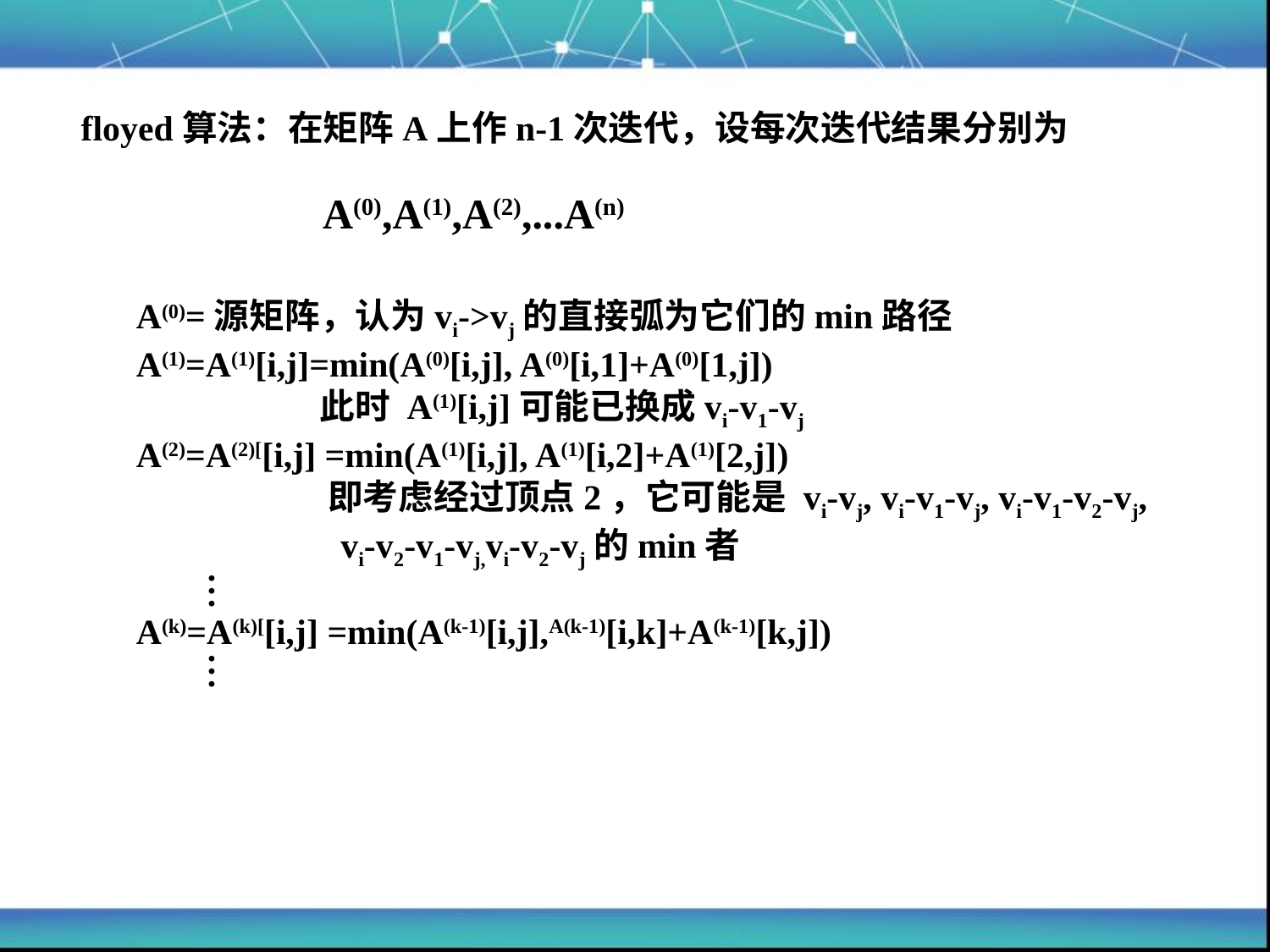

floyed算法：在矩阵A上作n-1次迭代，设每次迭代结果分别为
A(0),A(1),A(2),...A(n)
  A(0)=源矩阵，认为vi->vj的直接弧为它们的min路径
  A(1)=A(1)[i,j]=min(A(0)[i,j], A(0)[i,1]+A(0)[1,j])
                        此时 A(1)[i,j]可能已换成vi-v1-vj
  A(2)=A(2)[[i,j] =min(A(1)[i,j], A(1)[i,2]+A(1)[2,j])
                         即考虑经过顶点2，它可能是 vi-vj, vi-v1-vj, vi-v1-v2-vj,
                         vi-v2-v1-vj,vi-v2-vj的min者
          .
          .
          .
  A(k)=A(k)[[i,j] =min(A(k-1)[i,j],A(k-1)[i,k]+A(k-1)[k,j])
          .
          .
          .